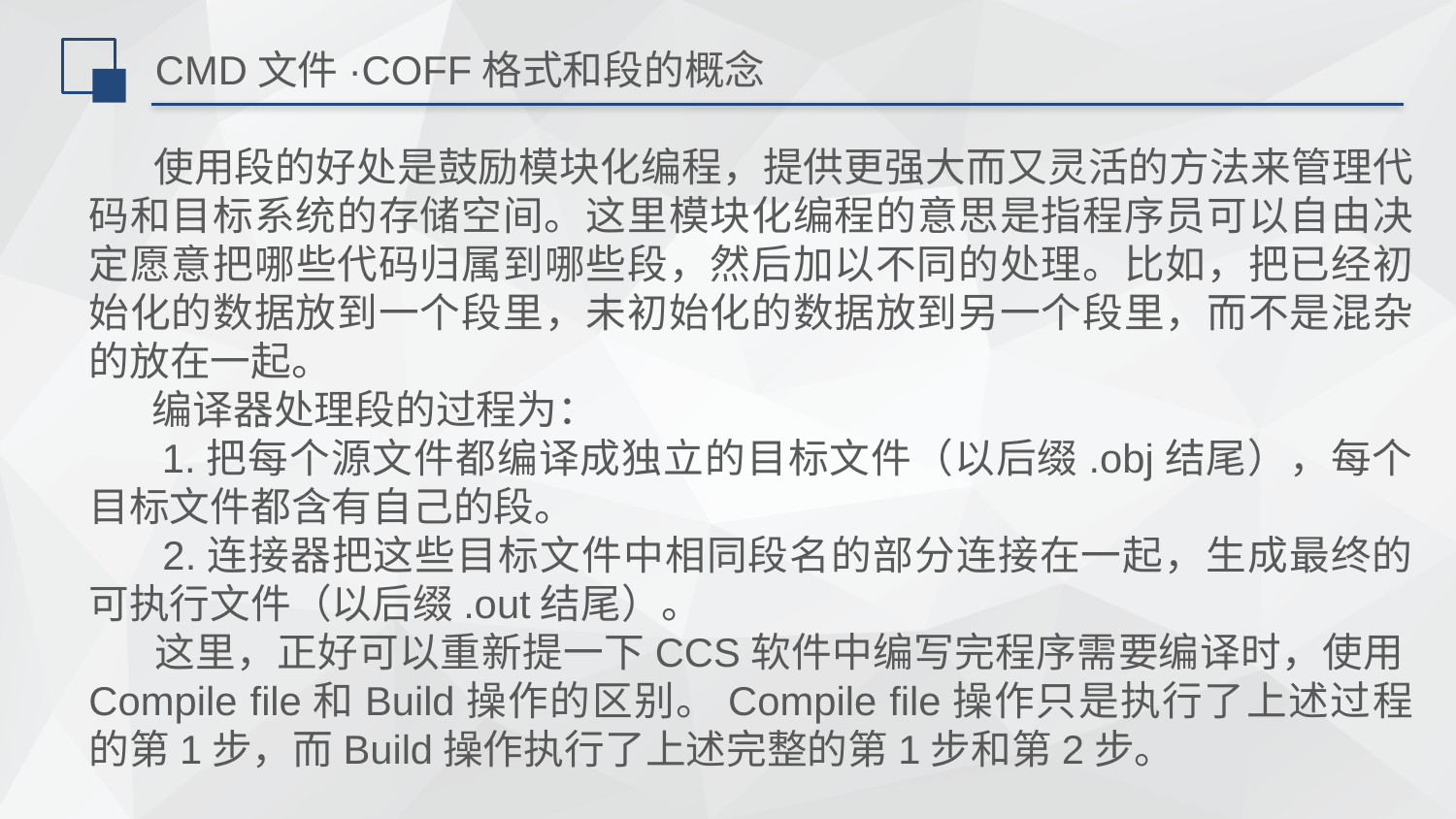

# CMD文件·COFF格式和段的概念
      使用段的好处是鼓励模块化编程，提供更强大而又灵活的方法来管理代码和目标系统的存储空间。这里模块化编程的意思是指程序员可以自由决定愿意把哪些代码归属到哪些段，然后加以不同的处理。比如，把已经初始化的数据放到一个段里，未初始化的数据放到另一个段里，而不是混杂的放在一起。
      编译器处理段的过程为：
      1.把每个源文件都编译成独立的目标文件（以后缀.obj结尾），每个目标文件都含有自己的段。
      2.连接器把这些目标文件中相同段名的部分连接在一起，生成最终的可执行文件（以后缀.out结尾）。
      这里，正好可以重新提一下CCS软件中编写完程序需要编译时，使用Compile file和Build操作的区别。Compile file操作只是执行了上述过程的第1步，而Build操作执行了上述完整的第1步和第2步。